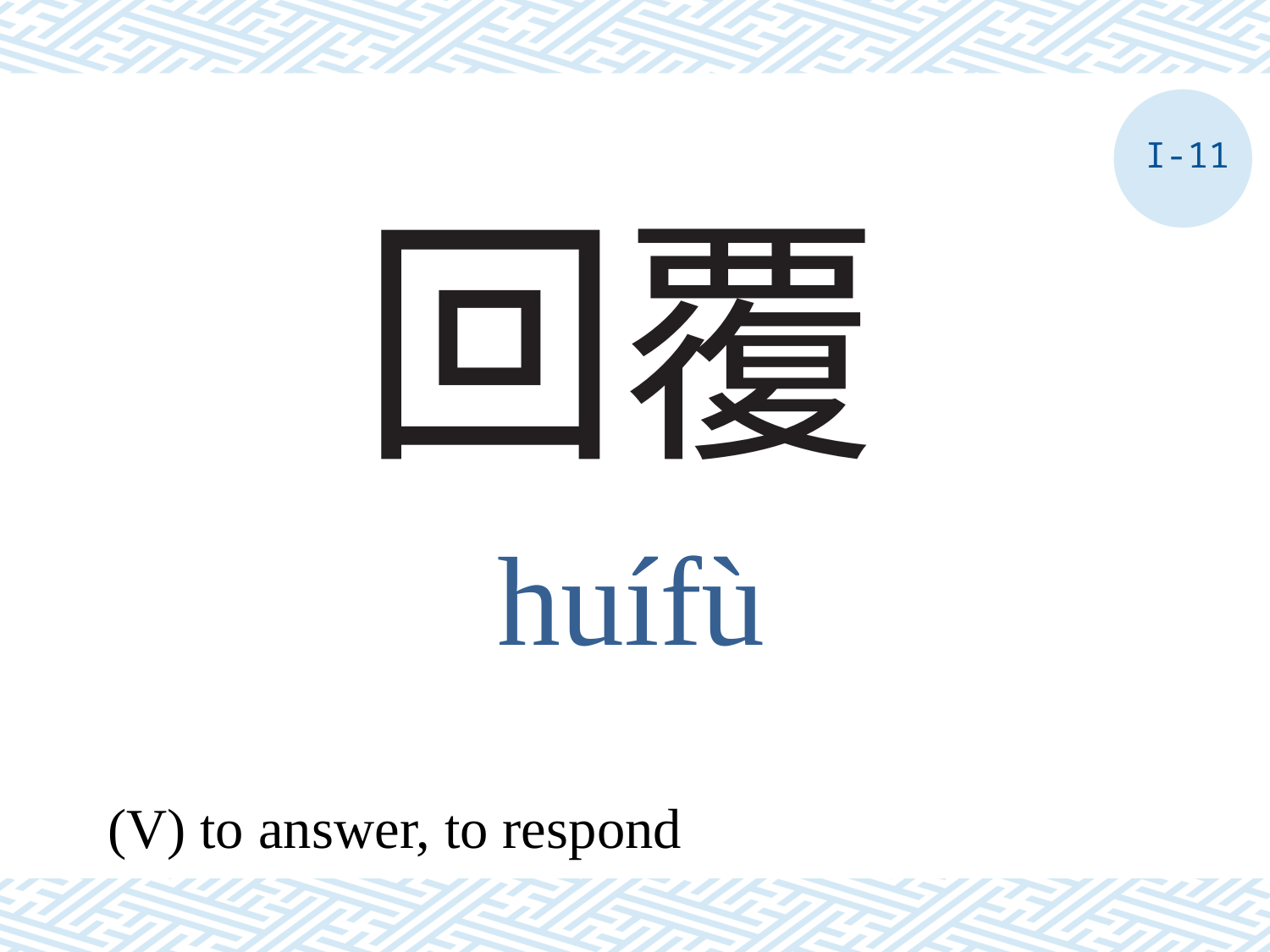

I-11

# 回覆
huífù
(V) to answer, to respond